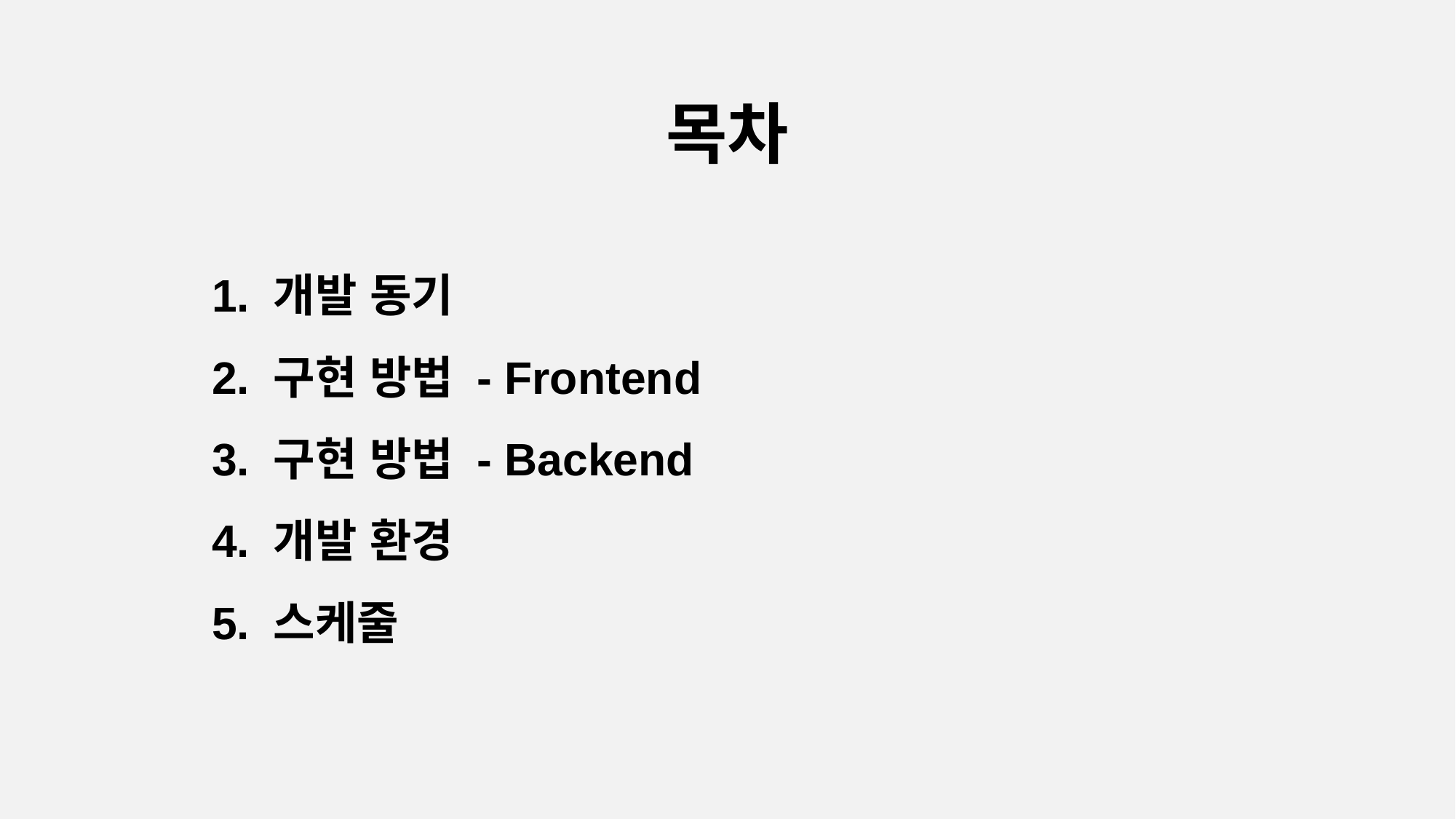

# 목차
1. 개발 동기
2. 구현 방법 - Frontend
3. 구현 방법 - Backend
4. 개발 환경
5. 스케줄